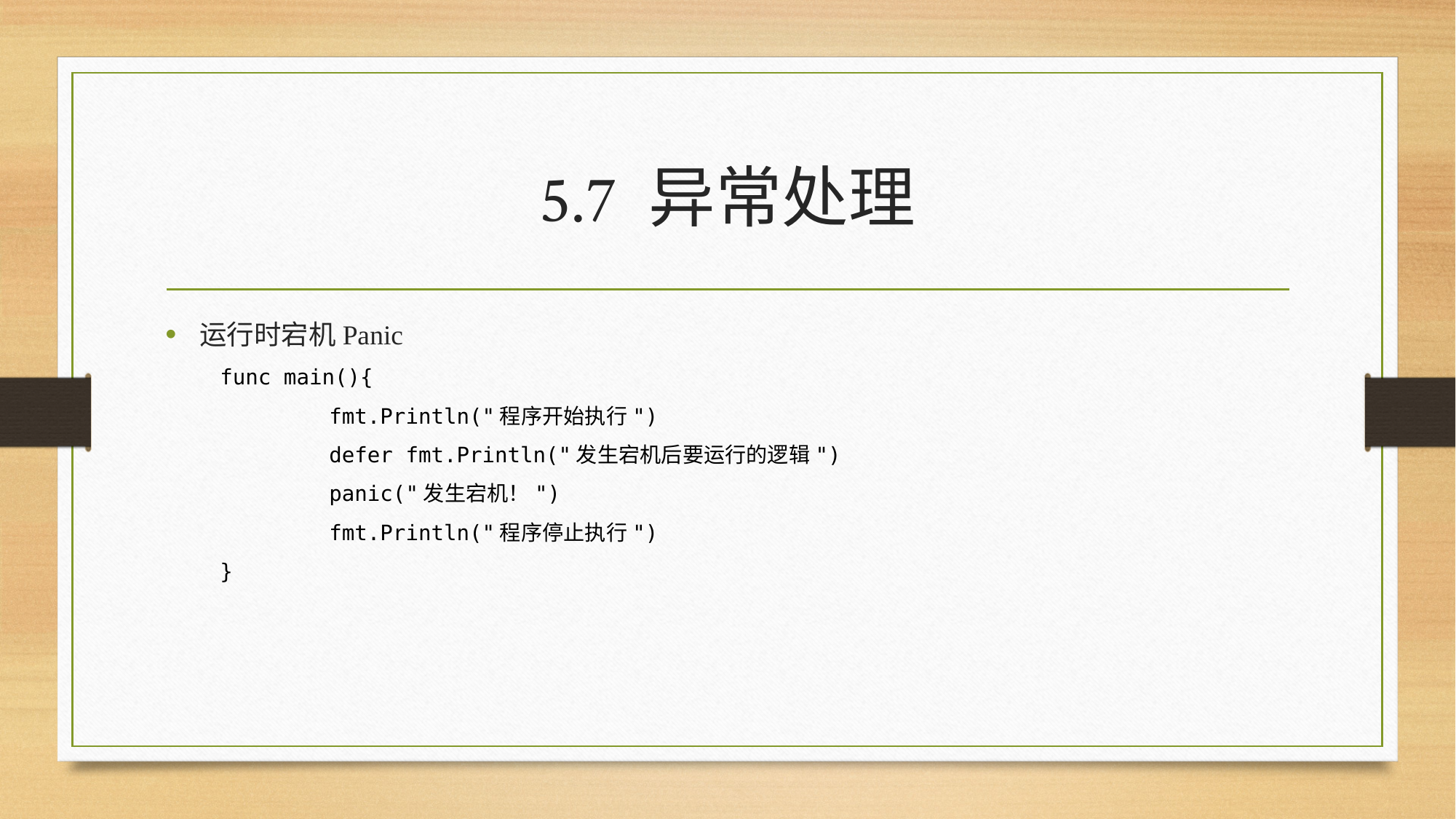

# 5.7 异常处理
运行时宕机Panic
func main(){
	fmt.Println("程序开始执行")
	defer fmt.Println("发生宕机后要运行的逻辑")
	panic("发生宕机！")
	fmt.Println("程序停止执行")
}